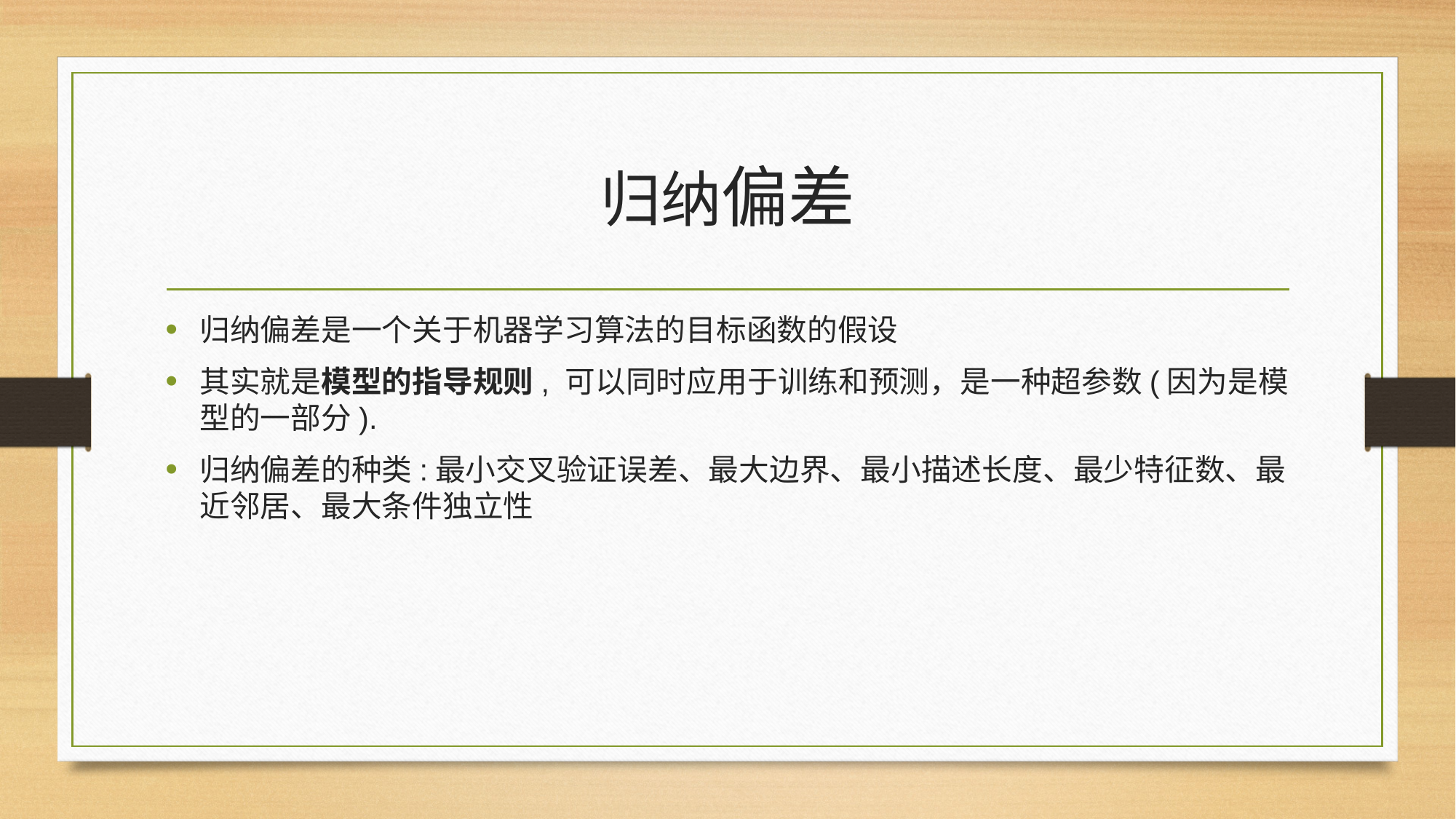

# 归纳偏差
归纳偏差是一个关于机器学习算法的目标函数的假设
其实就是模型的指导规则, 可以同时应用于训练和预测，是一种超参数(因为是模型的一部分).
归纳偏差的种类:最小交叉验证误差、最大边界、最小描述长度、最少特征数、最近邻居、最大条件独立性